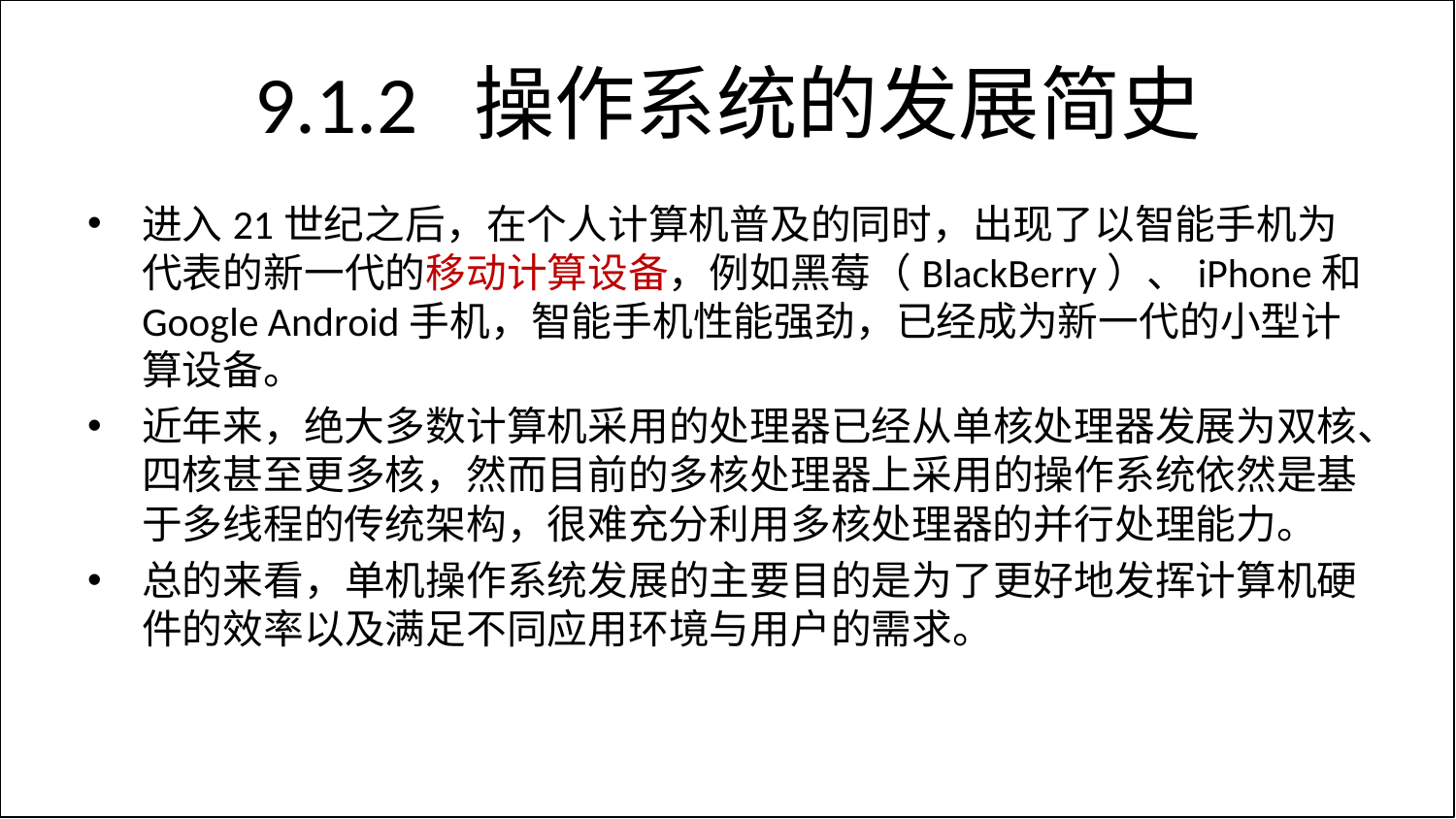

# 9.1.2  操作系统的发展简史
进入21世纪之后，在个人计算机普及的同时，出现了以智能手机为代表的新一代的移动计算设备，例如黑莓（BlackBerry）、iPhone和Google Android手机，智能手机性能强劲，已经成为新一代的小型计算设备。
近年来，绝大多数计算机采用的处理器已经从单核处理器发展为双核、四核甚至更多核，然而目前的多核处理器上采用的操作系统依然是基于多线程的传统架构，很难充分利用多核处理器的并行处理能力。
总的来看，单机操作系统发展的主要目的是为了更好地发挥计算机硬件的效率以及满足不同应用环境与用户的需求。